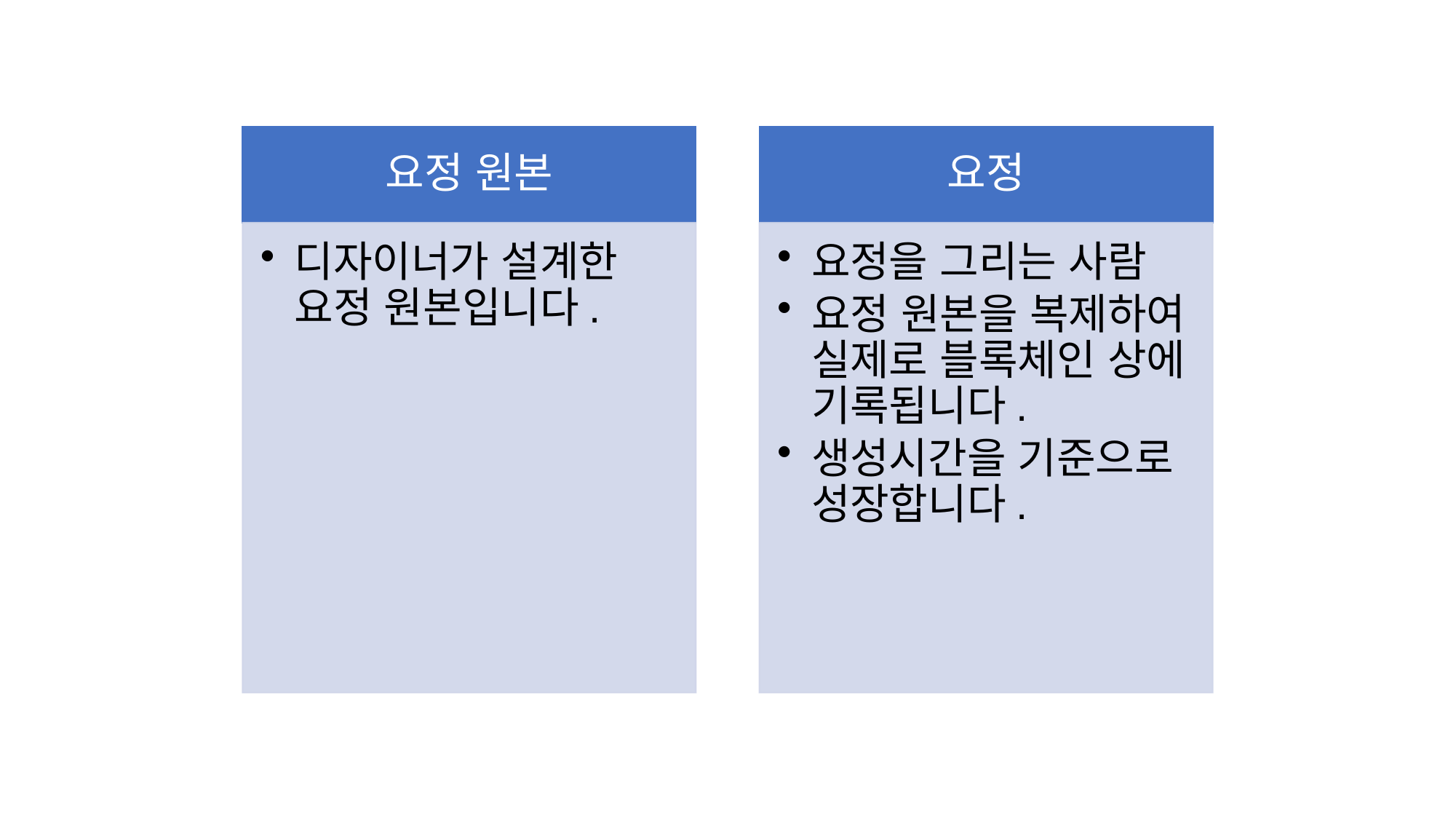

요정 원본
디자이너가 설계한 요정 원본입니다.
요정
요정을 그리는 사람
요정 원본을 복제하여 실제로 블록체인 상에 기록됩니다.
생성시간을 기준으로 성장합니다.